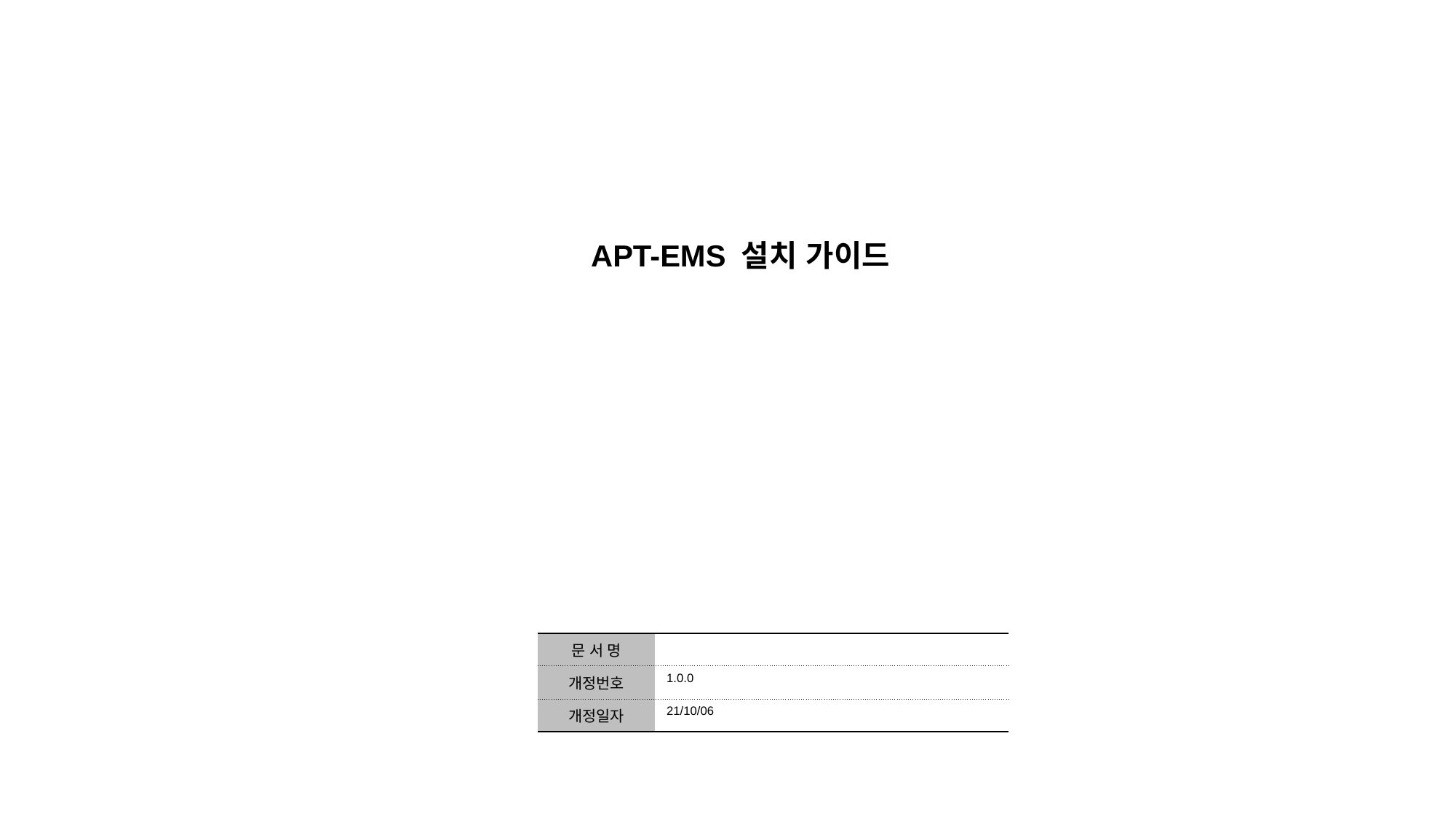

APT-EMS 설치 가이드
| 문 서 명 |  |
| --- | --- |
| 개정번호 | 1.0.0 |
| 개정일자 | 21/10/06 |